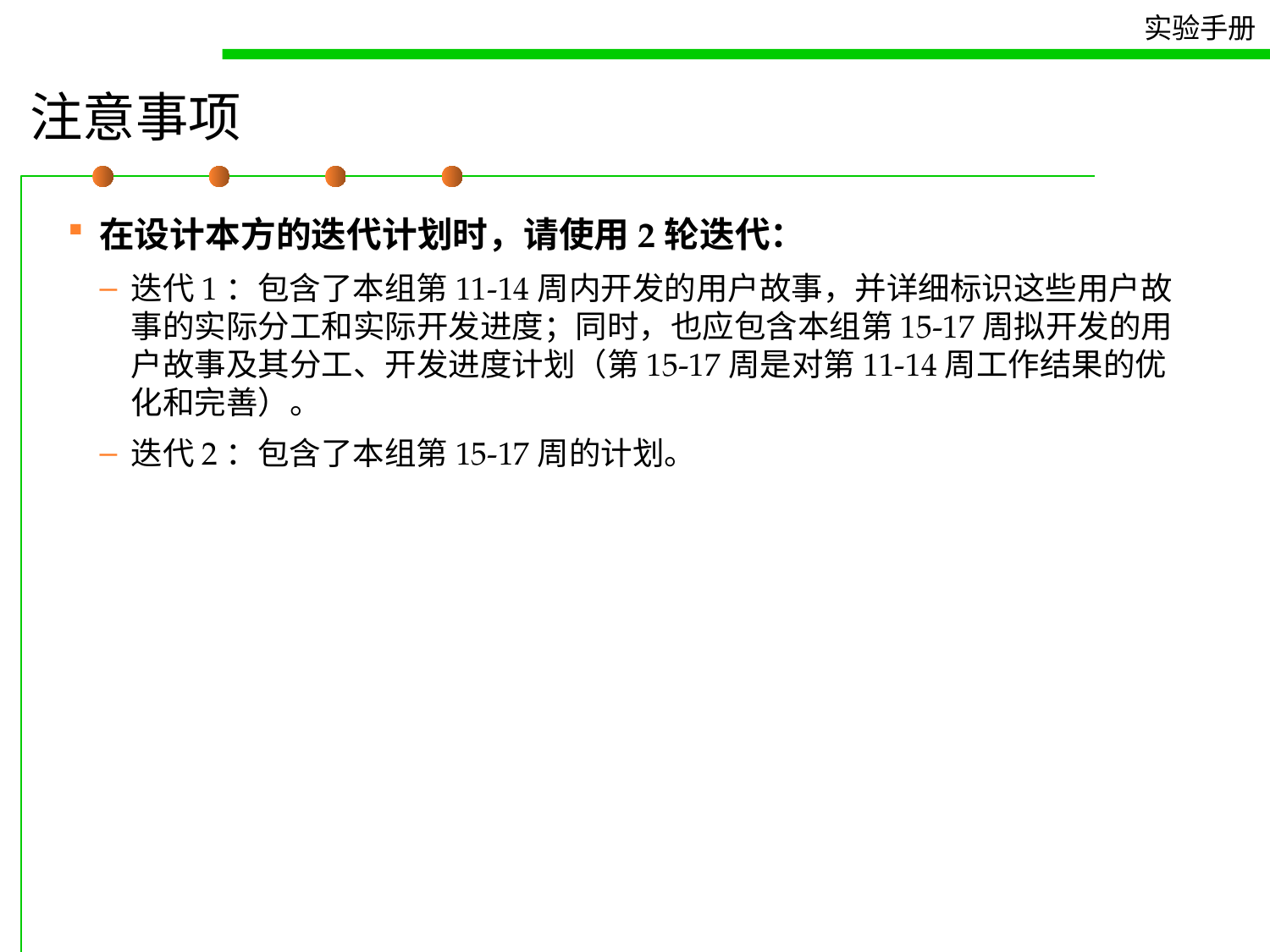

# 注意事项
在设计本方的迭代计划时，请使用2轮迭代：
迭代1：包含了本组第11-14周内开发的用户故事，并详细标识这些用户故事的实际分工和实际开发进度；同时，也应包含本组第15-17周拟开发的用户故事及其分工、开发进度计划（第15-17周是对第11-14周工作结果的优化和完善）。
迭代2：包含了本组第15-17周的计划。